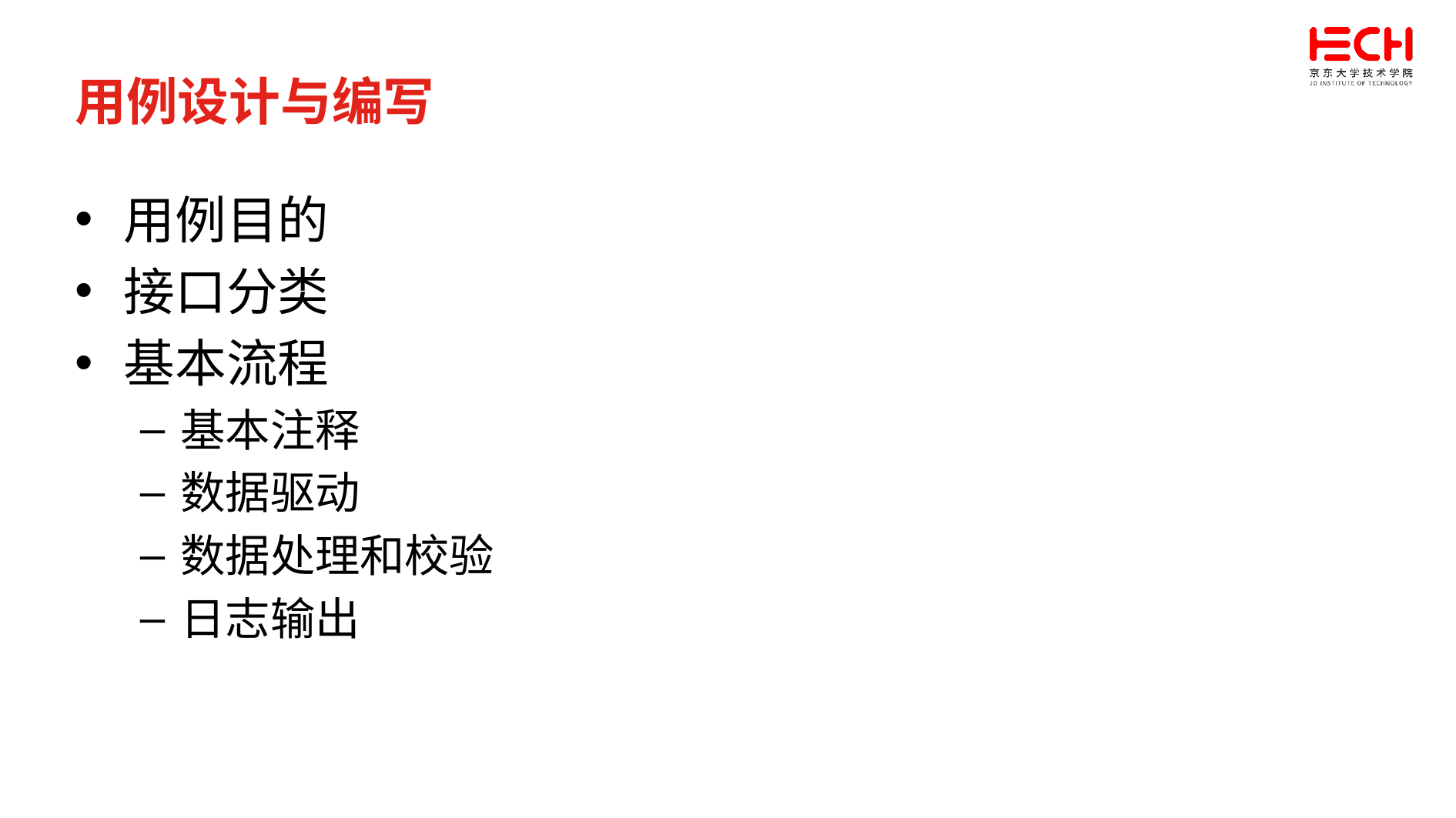

用例设计与编写
用例目的
接口分类
基本流程
基本注释
数据驱动
数据处理和校验
日志输出